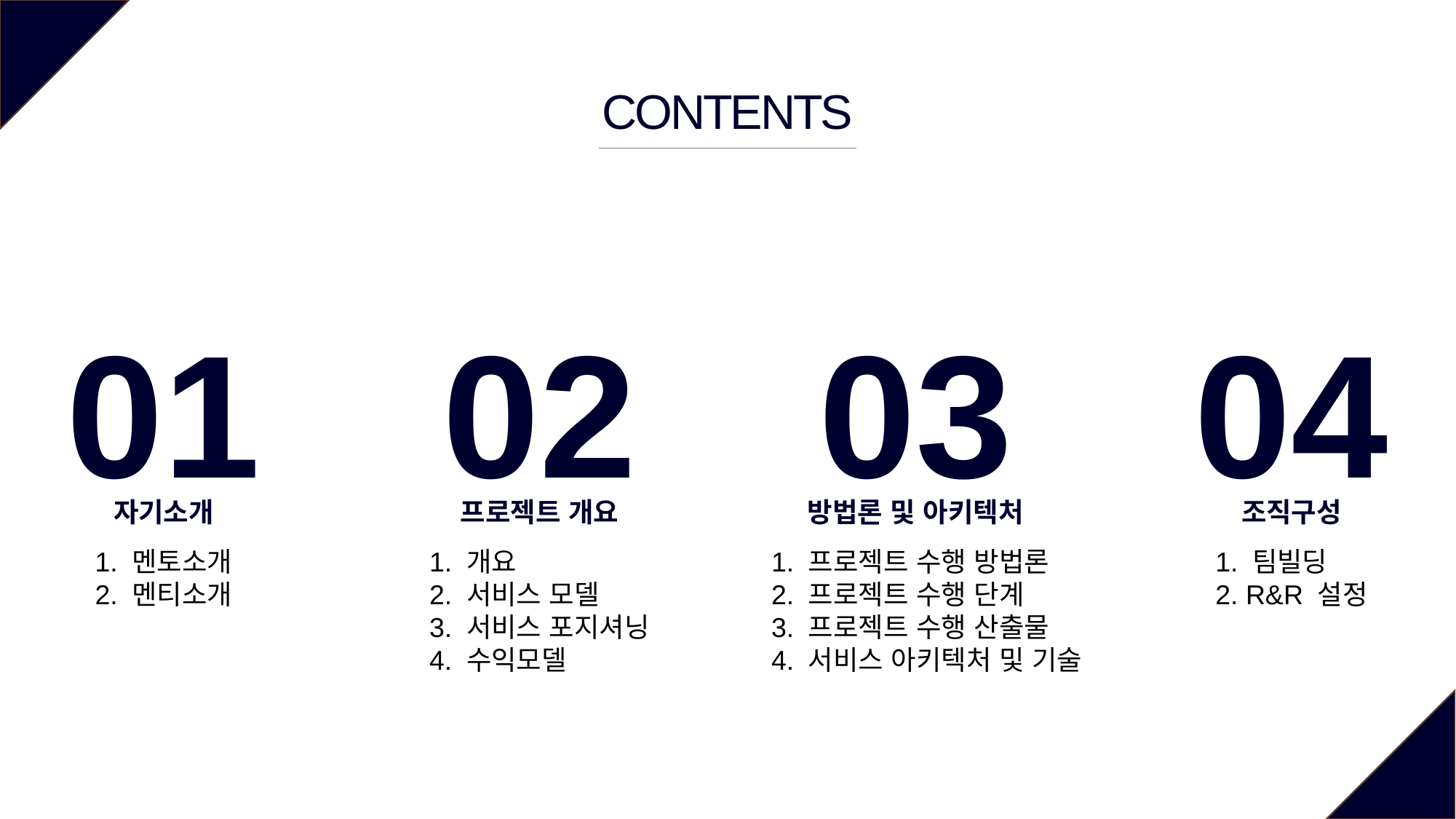

CONTENTS
01
02
03
04
자기소개
프로젝트 개요
방법론 및 아키텍처
조직구성
1. 멘토소개
2. 멘티소개
1. 개요
2. 서비스 모델
3. 서비스 포지셔닝
4. 수익모델
1. 프로젝트 수행 방법론
2. 프로젝트 수행 단계
3. 프로젝트 수행 산출물
4. 서비스 아키텍처 및 기술
1. 팀빌딩
2. R&R 설정